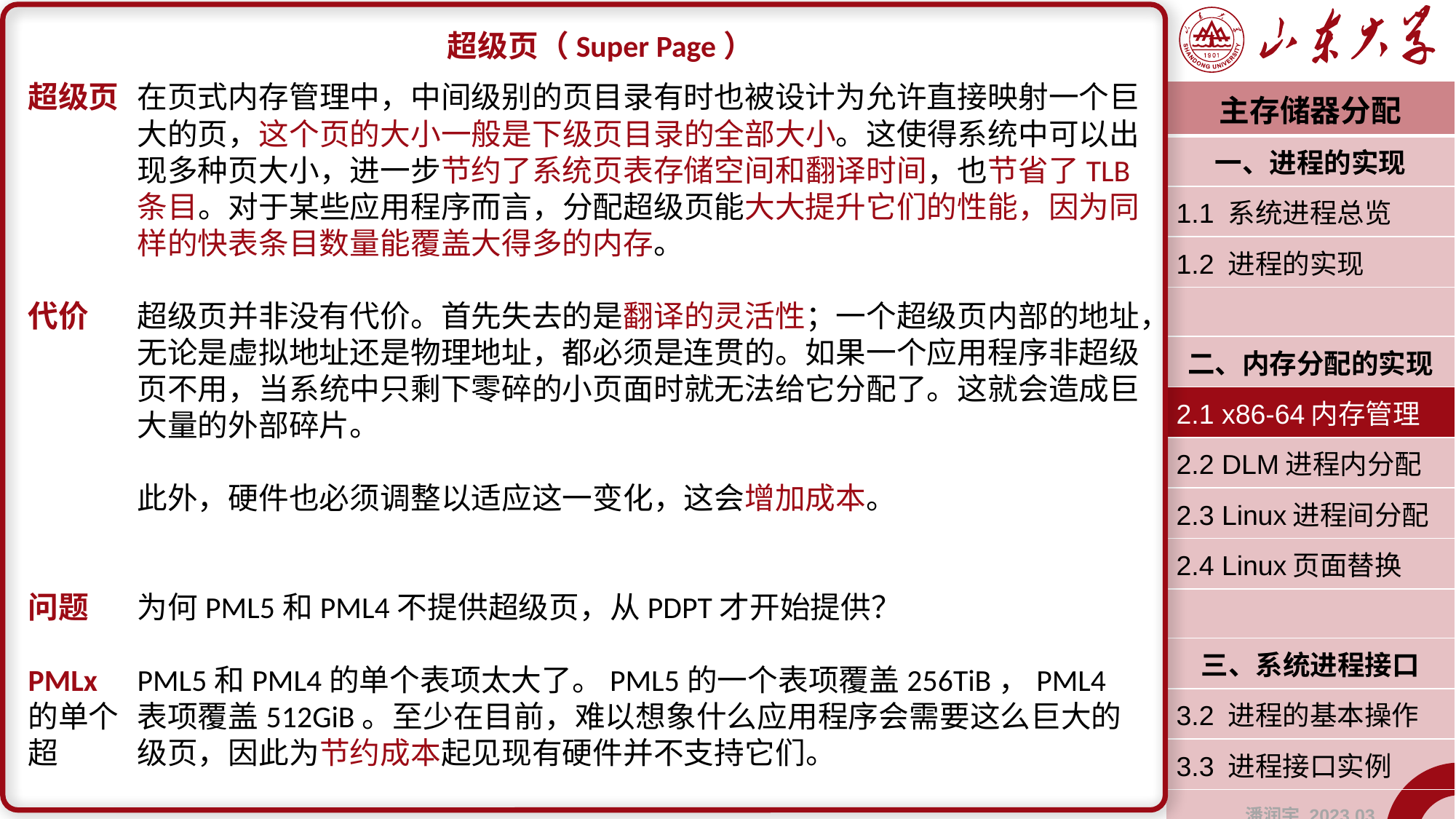

超级页（Super Page）
超级页	在页式内存管理中，中间级别的页目录有时也被设计为允许直接映射一个巨	大的页，这个页的大小一般是下级页目录的全部大小。这使得系统中可以出	现多种页大小，进一步节约了系统页表存储空间和翻译时间，也节省了TLB	条目。对于某些应用程序而言，分配超级页能大大提升它们的性能，因为同	样的快表条目数量能覆盖大得多的内存。

代价	超级页并非没有代价。首先失去的是翻译的灵活性；一个超级页内部的地址，	无论是虚拟地址还是物理地址，都必须是连贯的。如果一个应用程序非超级	页不用，当系统中只剩下零碎的小页面时就无法给它分配了。这就会造成巨	大量的外部碎片。

	此外，硬件也必须调整以适应这一变化，这会增加成本。

问题	为何PML5和PML4不提供超级页，从PDPT才开始提供？

PMLx	PML5和PML4的单个表项太大了。PML5的一个表项覆盖256TiB，PML4的单个	表项覆盖512GiB。至少在目前，难以想象什么应用程序会需要这么巨大的超	级页，因此为节约成本起见现有硬件并不支持它们。
| 主存储器分配 |
| --- |
| 一、进程的实现 |
| 1.1 系统进程总览 |
| 1.2 进程的实现 |
|  |
| 二、内存分配的实现 |
| 2.1 x86-64内存管理 |
| 2.2 DLM进程内分配 |
| 2.3 Linux进程间分配 |
| 2.4 Linux页面替换 |
|  |
| 三、系统进程接口 |
| 3.2 进程的基本操作 |
| 3.3 进程接口实例 |
| 潘润宇 2023.03 |